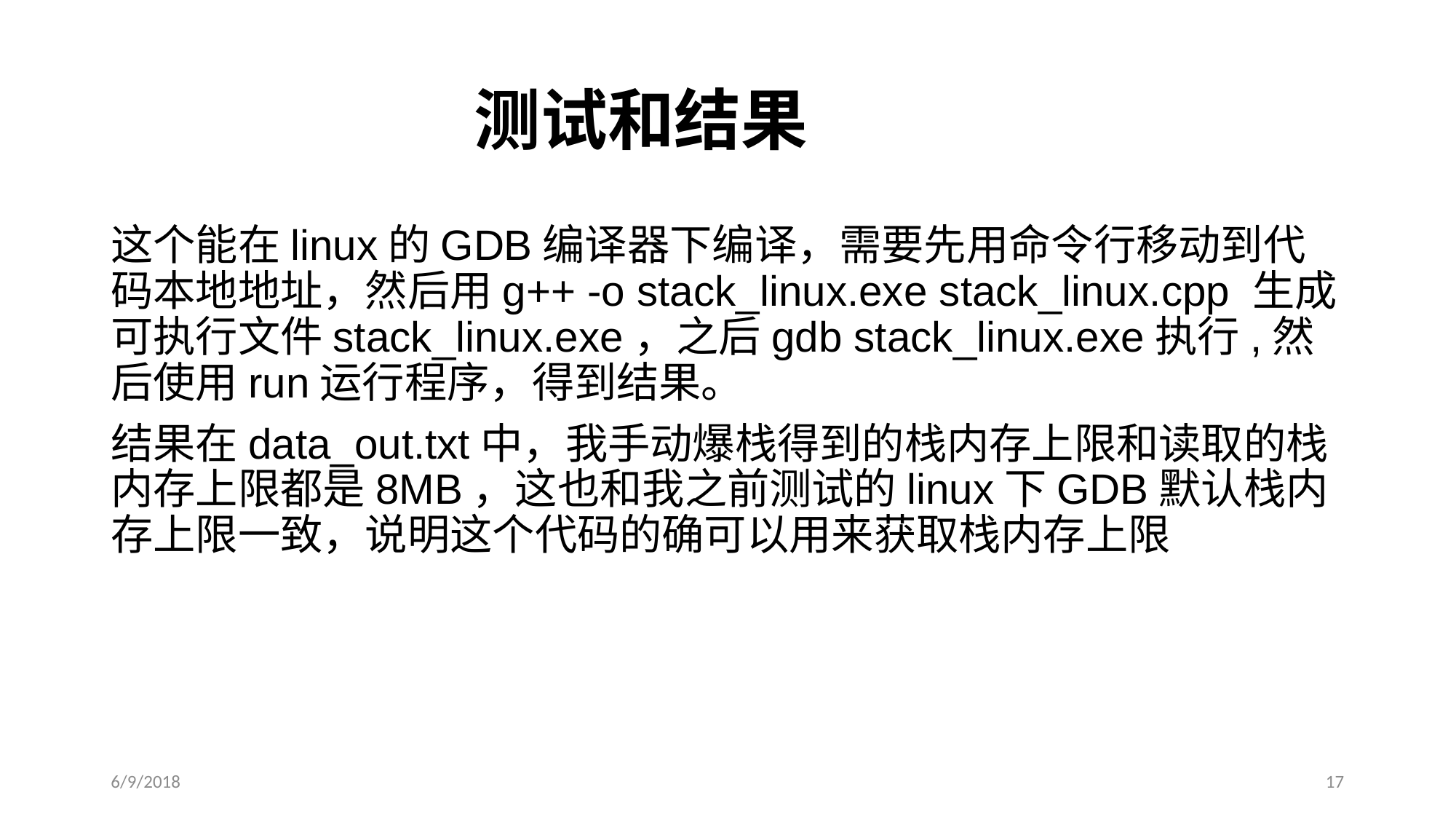

# 测试和结果
这个能在linux的GDB编译器下编译，需要先用命令行移动到代码本地地址，然后用g++ -o stack_linux.exe stack_linux.cpp 生成可执行文件stack_linux.exe，之后gdb stack_linux.exe执行,然后使用run运行程序，得到结果。
结果在data_out.txt中，我手动爆栈得到的栈内存上限和读取的栈内存上限都是8MB，这也和我之前测试的linux下GDB默认栈内存上限一致，说明这个代码的确可以用来获取栈内存上限

6/9/2018
17